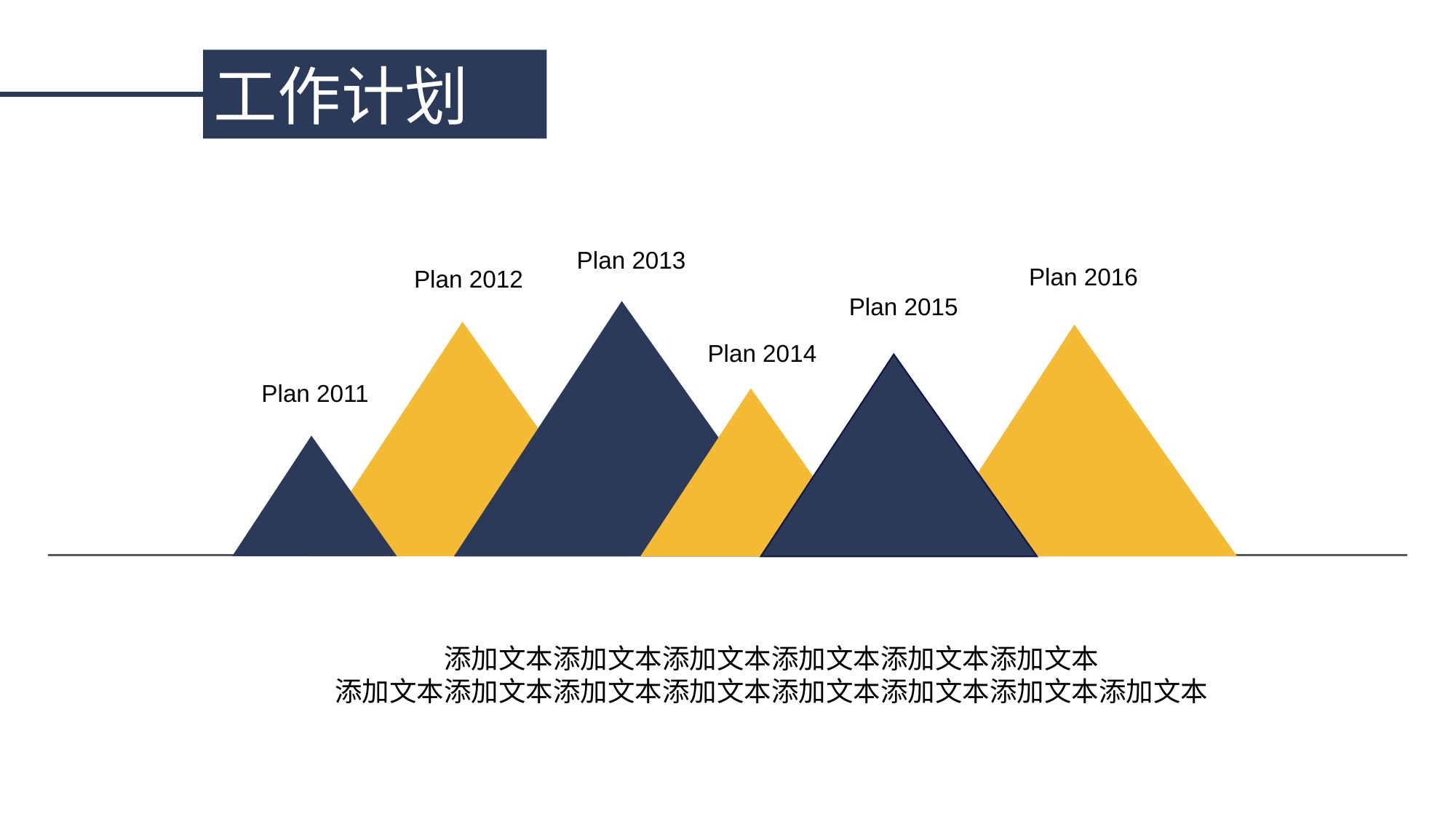

工作计划
Plan 2013
Plan 2016
Plan 2012
Plan 2015

Plan 2014
Plan 2011
添加文本添加文本添加文本添加文本添加文本添加文本
添加文本添加文本添加文本添加文本添加文本添加文本添加文本添加文本